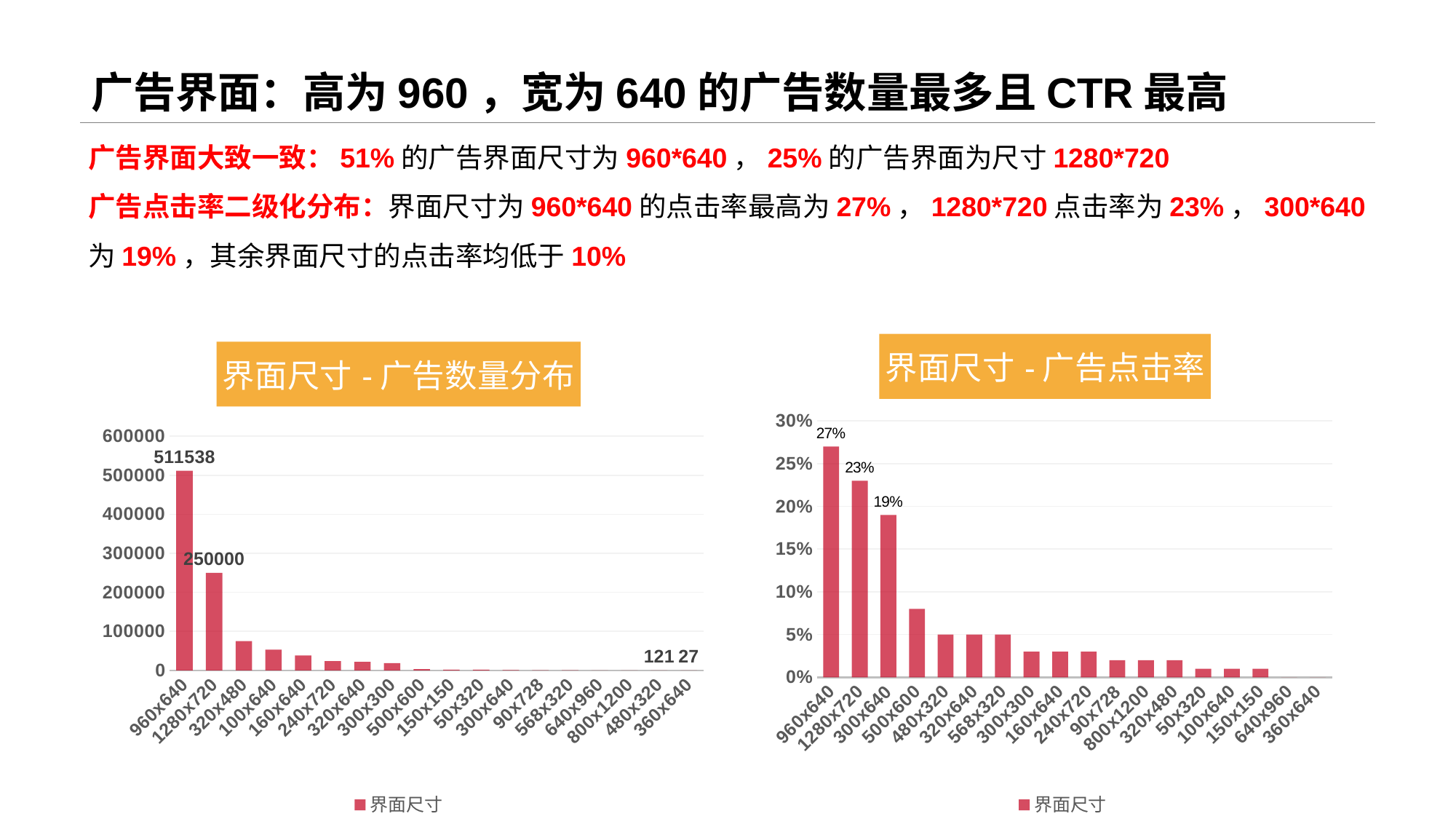

# 广告界面：高为960，宽为640的广告数量最多且CTR最高
广告界面大致一致：51%的广告界面尺寸为960*640，25%的广告界面为尺寸1280*720
广告点击率二级化分布：界面尺寸为960*640的点击率最高为27%，1280*720点击率为23%，300*640为19%，其余界面尺寸的点击率均低于10%

### Chart: 界面尺寸-广告点击率

| Category | 界面尺寸 |
|---|---|
| 960x640 | 0.27 |
| 1280x720 | 0.23 |
| 300x640 | 0.19 |
| 500x600 | 0.08 |
| 480x320 | 0.05 |
| 320x640 | 0.05 |
| 568x320 | 0.05 |
| 300x300 | 0.03 |
| 160x640 | 0.03 |
| 240x720 | 0.03 |
| 90x728 | 0.02 |
| 800x1200 | 0.02 |
| 320x480 | 0.02 |
| 50x320 | 0.01 |
| 100x640 | 0.01 |
| 150x150 | 0.01 |
| 640x960 | 0.0 |
| 360x640 | 0.0 |

### Chart: 界面尺寸-广告数量分布

| Category | 界面尺寸 |
|---|---|
| 960x640 | 511538.0 |
| 1280x720 | 250000.0 |
| 320x480 | 74894.0 |
| 100x640 | 53059.0 |
| 160x640 | 38053.0 |
| 240x720 | 23873.0 |
| 320x640 | 22073.0 |
| 300x300 | 18710.0 |
| 500x600 | 3090.0 |
| 150x150 | 2058.0 |
| 50x320 | 2049.0 |
| 300x640 | 851.0 |
| 90x728 | 655.0 |
| 568x320 | 278.0 |
| 640x960 | 156.0 |
| 800x1200 | 154.0 |
| 480x320 | 121.0 |
| 360x640 | 27.0 |